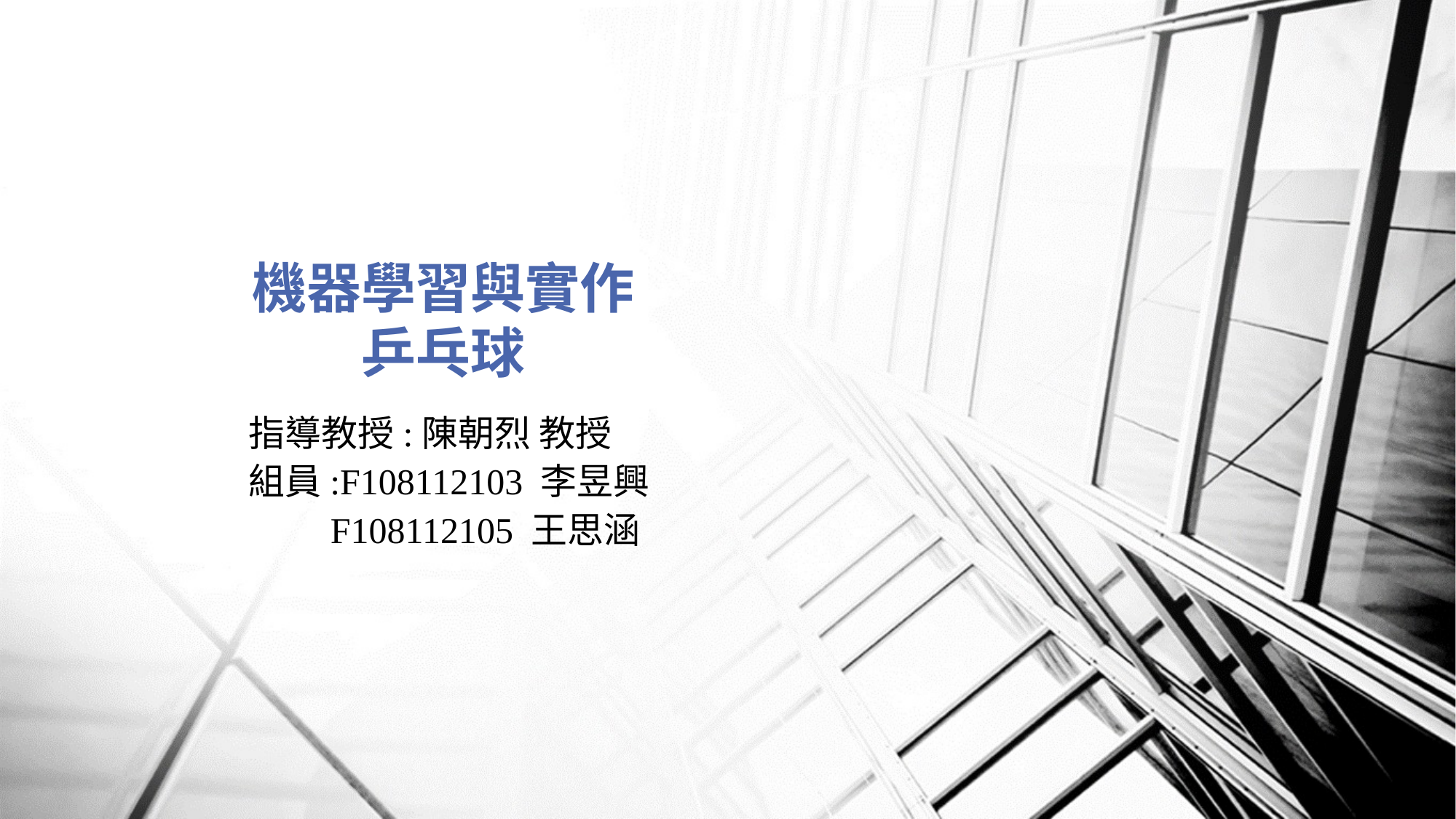

# 機器學習與實作 乒乓球
指導教授:陳朝烈 教授
組員:F108112103 李昱興
         F108112105 王思涵